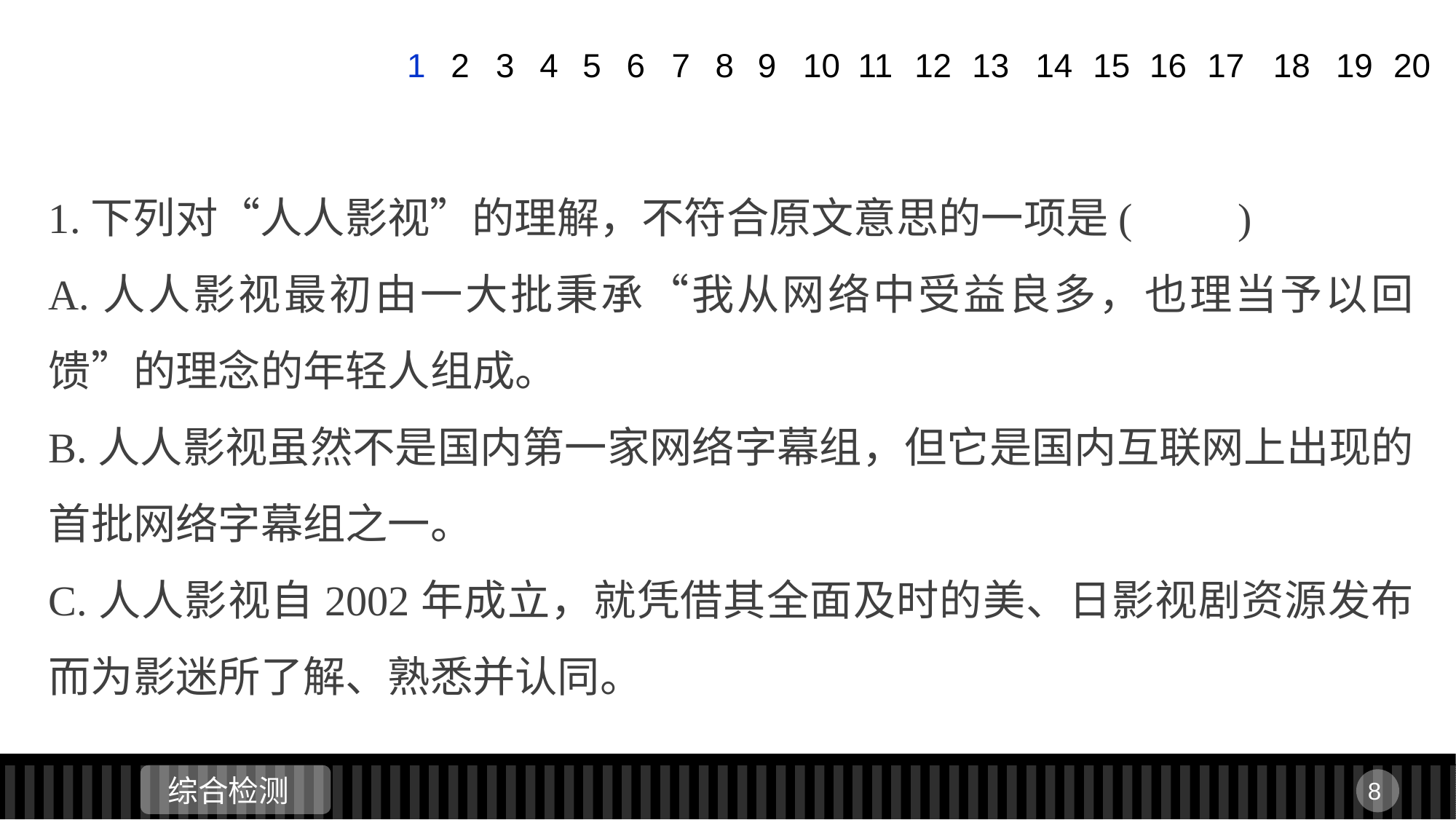

1
2
3
4
5
6
7
8
9
11
12
13
14
15
16
17
18
19
20
10
1.下列对“人人影视”的理解，不符合原文意思的一项是(　　)
A.人人影视最初由一大批秉承“我从网络中受益良多，也理当予以回馈”的理念的年轻人组成。
B.人人影视虽然不是国内第一家网络字幕组，但它是国内互联网上出现的首批网络字幕组之一。
C.人人影视自2002年成立，就凭借其全面及时的美、日影视剧资源发布而为影迷所了解、熟悉并认同。